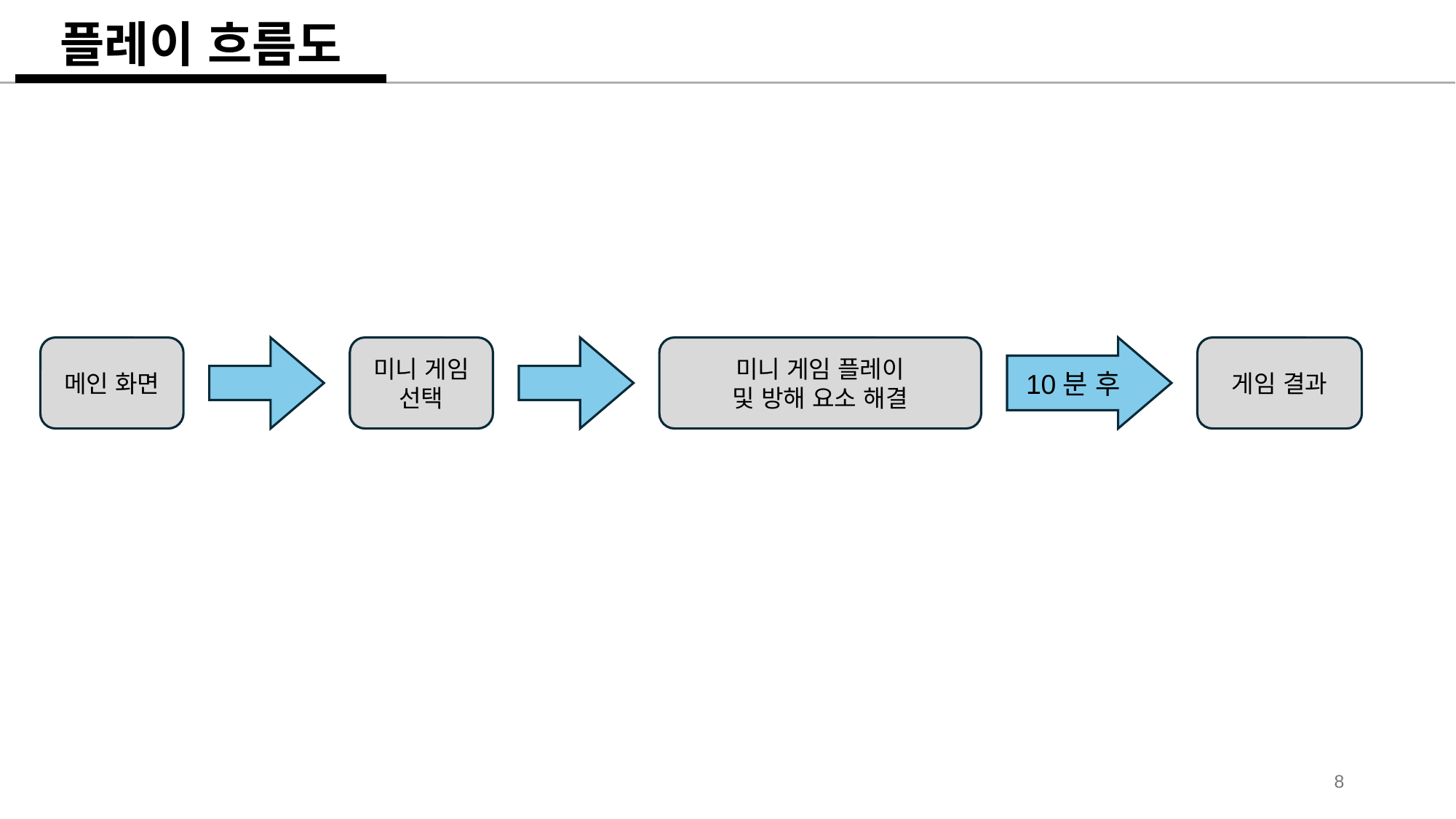

# 플레이 흐름도
메인 화면
미니 게임 선택
미니 게임 플레이
및 방해 요소 해결
게임 결과

10분 후
8